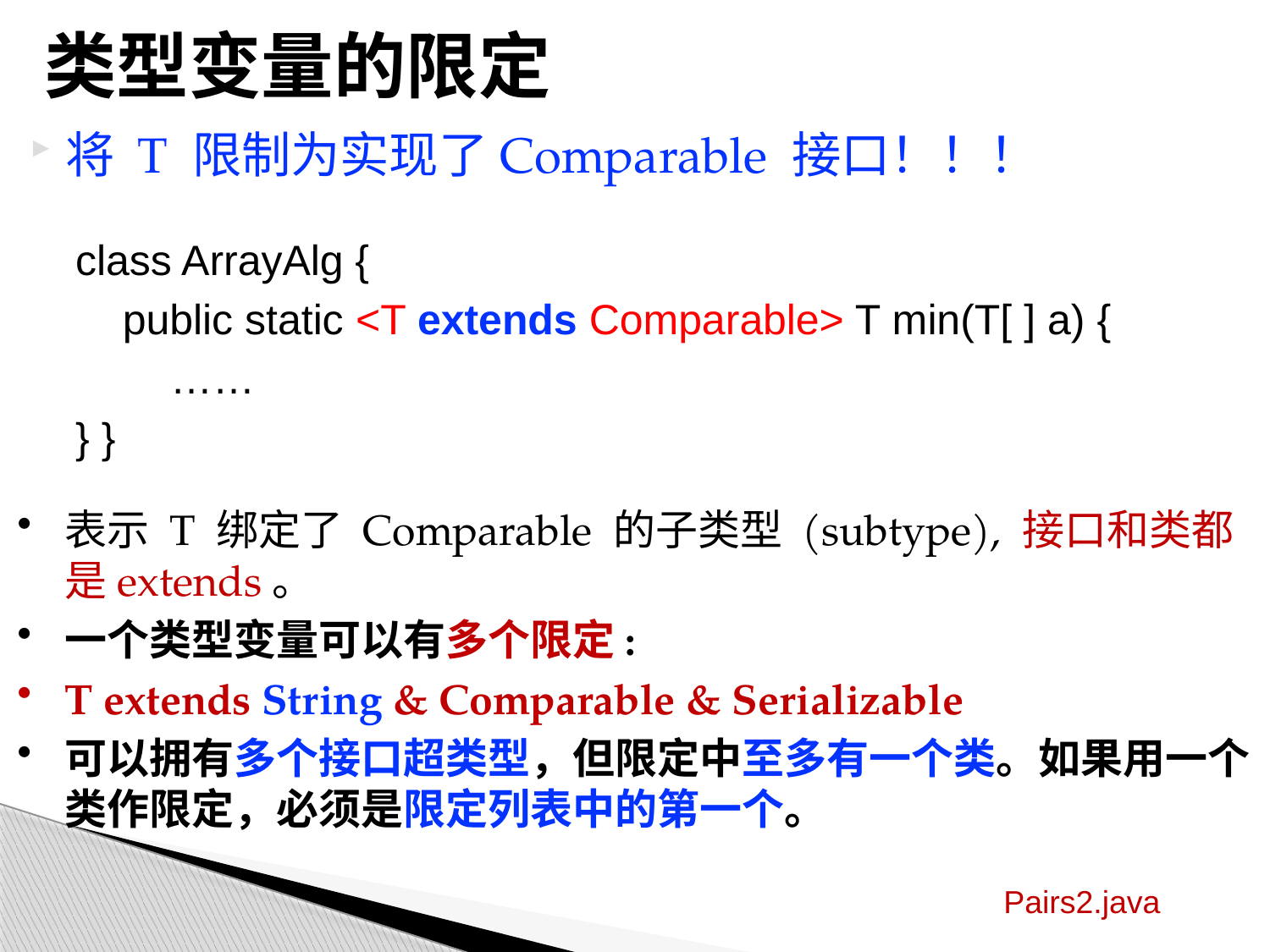

# 类型变量的限定
将 T 限制为实现了Comparable 接口！！！
class ArrayAlg {
    public static <T extends Comparable> T min(T[ ] a) {
        ……
} }
表示 T 绑定了 Comparable 的子类型 (subtype), 接口和类都是extends。
一个类型变量可以有多个限定:
T extends String & Comparable & Serializable
可以拥有多个接口超类型，但限定中至多有一个类。如果用一个类作限定，必须是限定列表中的第一个。
Pairs2.java